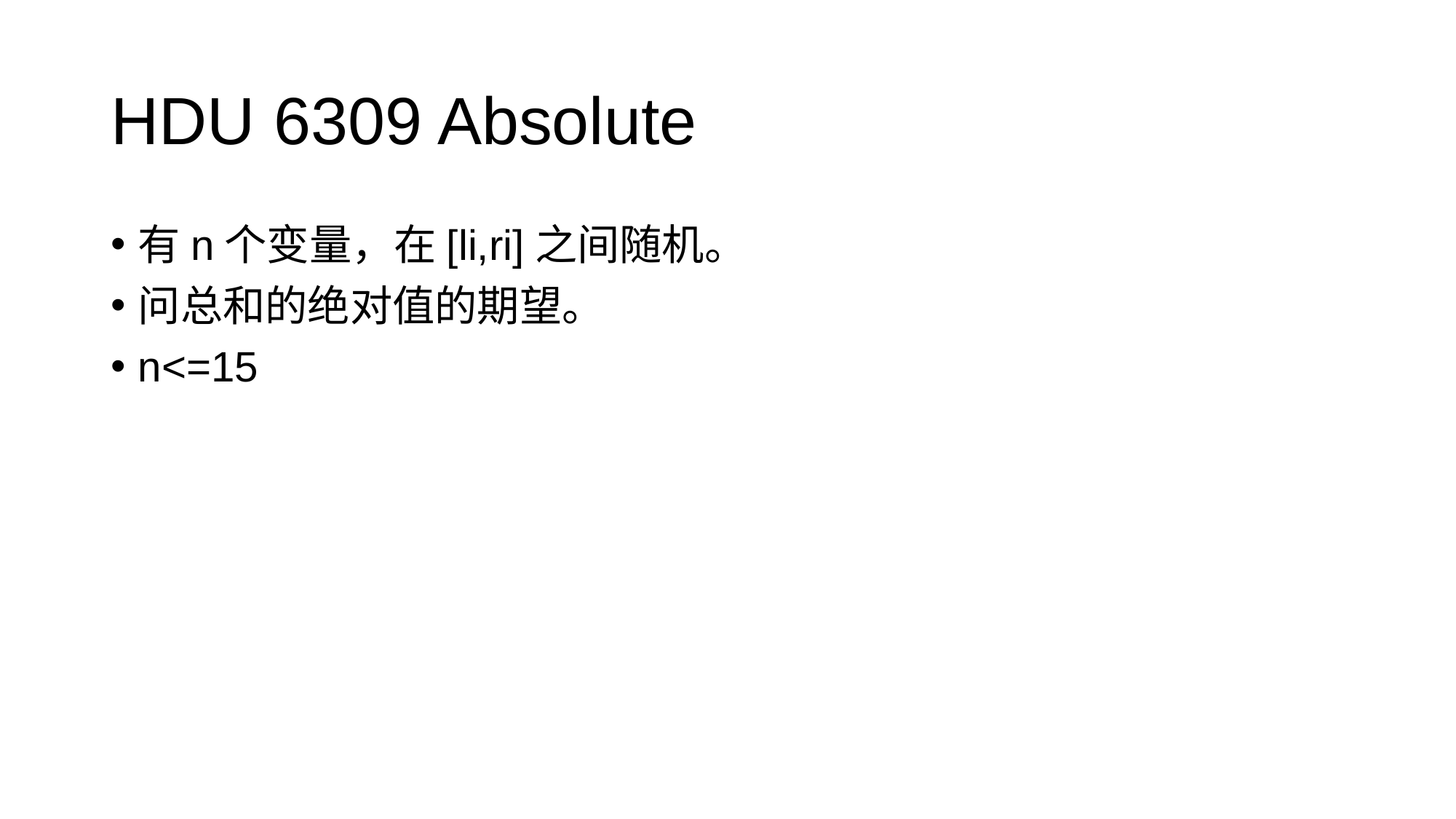

# HDU 6309 Absolute
有n个变量，在[li,ri]之间随机。
问总和的绝对值的期望。
n<=15